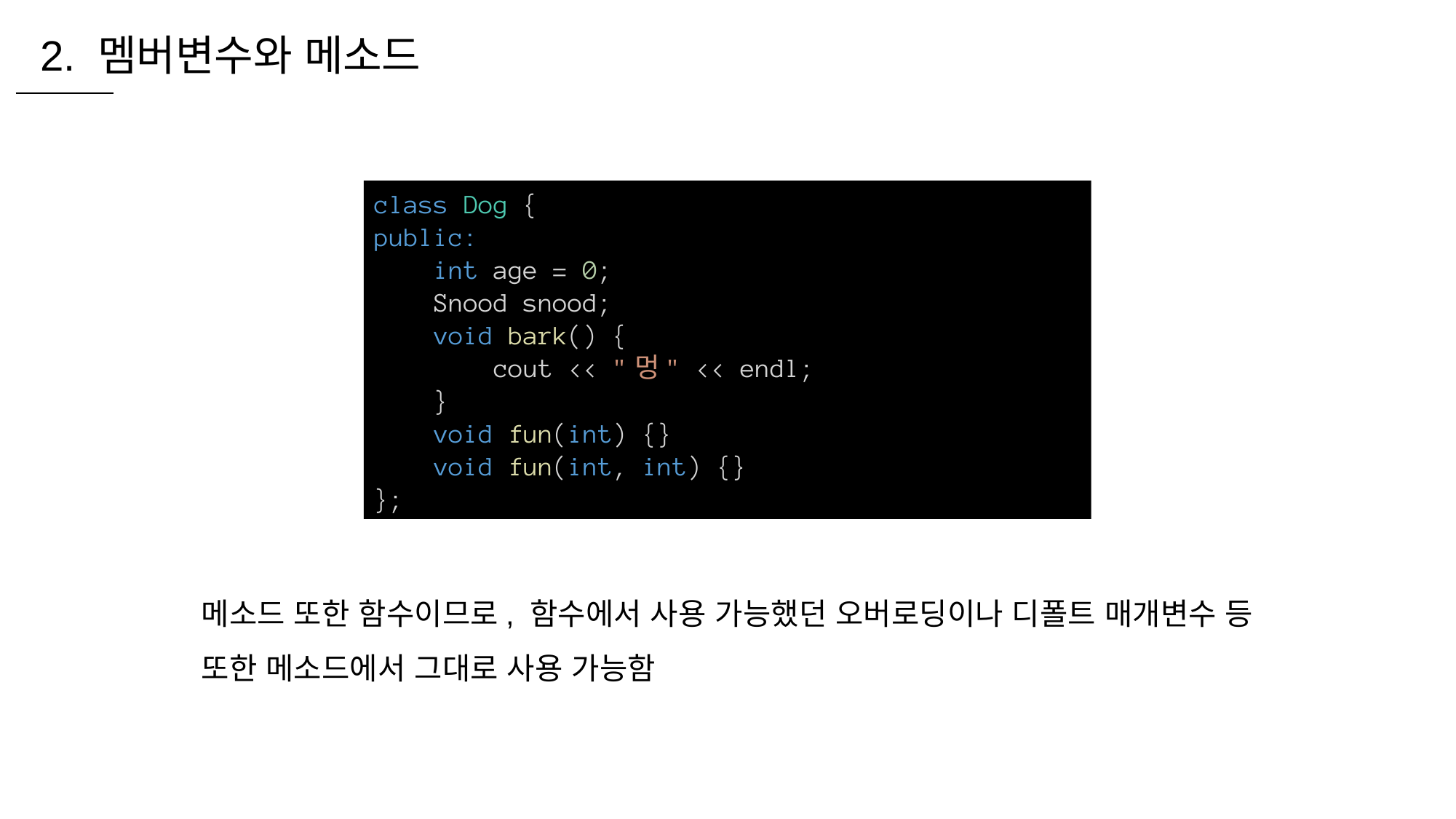

2. 멤버변수와 메소드
class Dog {
public:
    int age = 0;
    Snood snood;
    void bark() {
        cout << "멍" << endl;
    }
    void fun(int) {}
    void fun(int, int) {}
};
메소드 또한 함수이므로, 함수에서 사용 가능했던 오버로딩이나 디폴트 매개변수 등
또한 메소드에서 그대로 사용 가능함